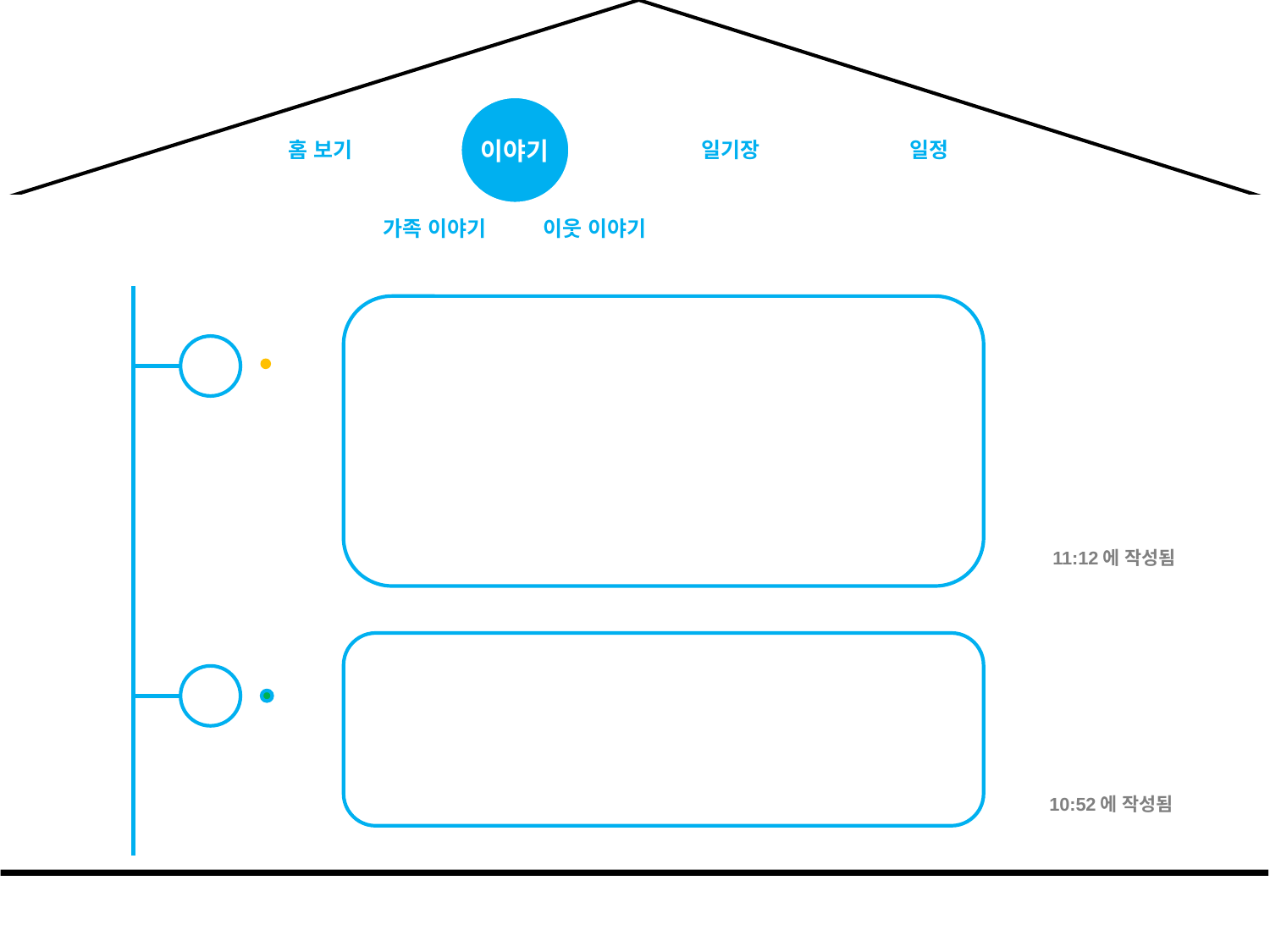

이야기
홈 보기
일기장
일정

가족 이야기
이웃 이야기

11:12에 작성됨

10:52에 작성됨